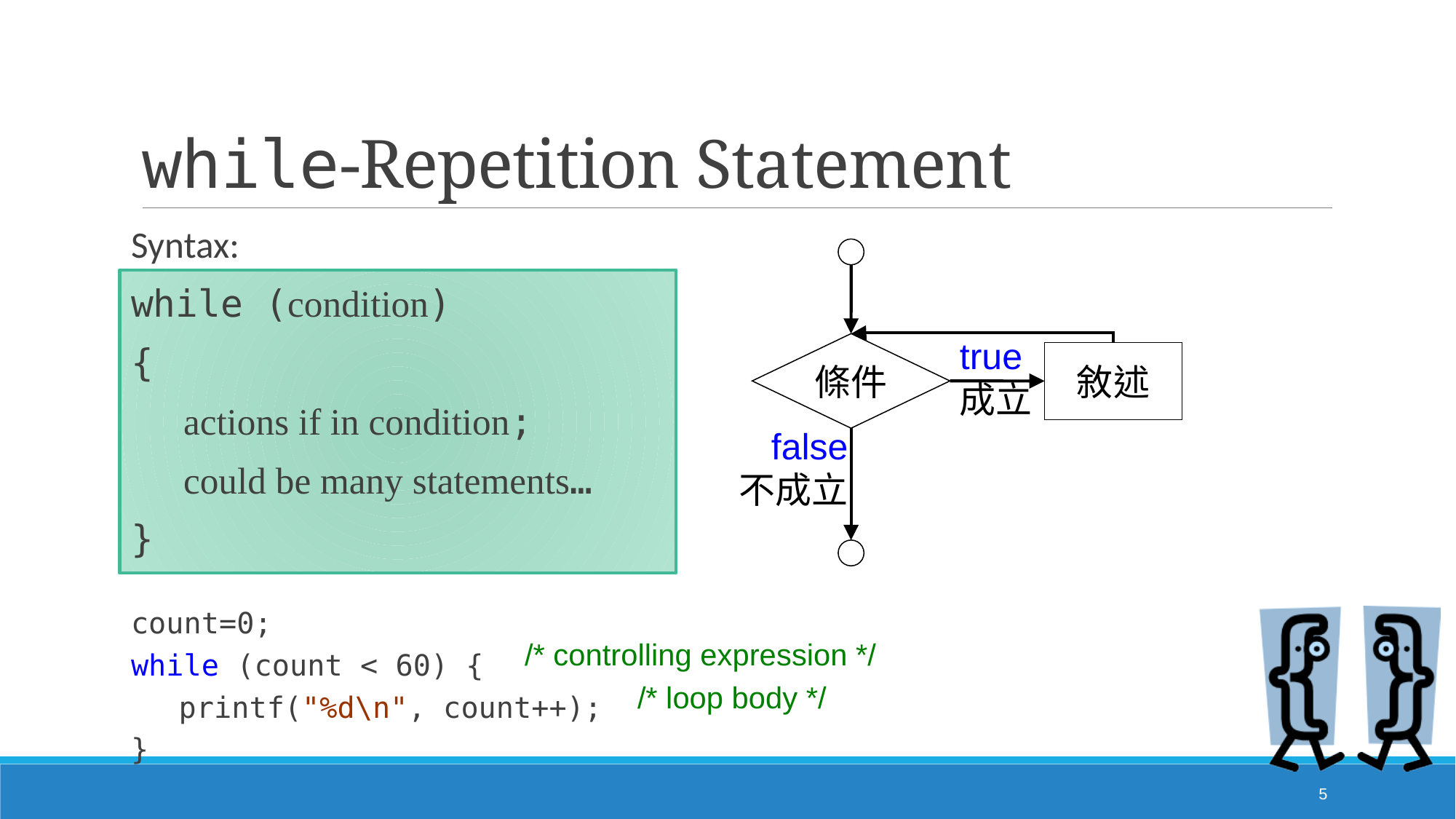

# while-Repetition Statement
Syntax:
while (condition)
{
	 actions if in condition;
	 could be many statements…
}

count=0;
while (count < 60) {
	 printf("%d\n", count++);
}

true
成立
條件
敘述
false
不成立

/* controlling expression */
/* loop body */
5